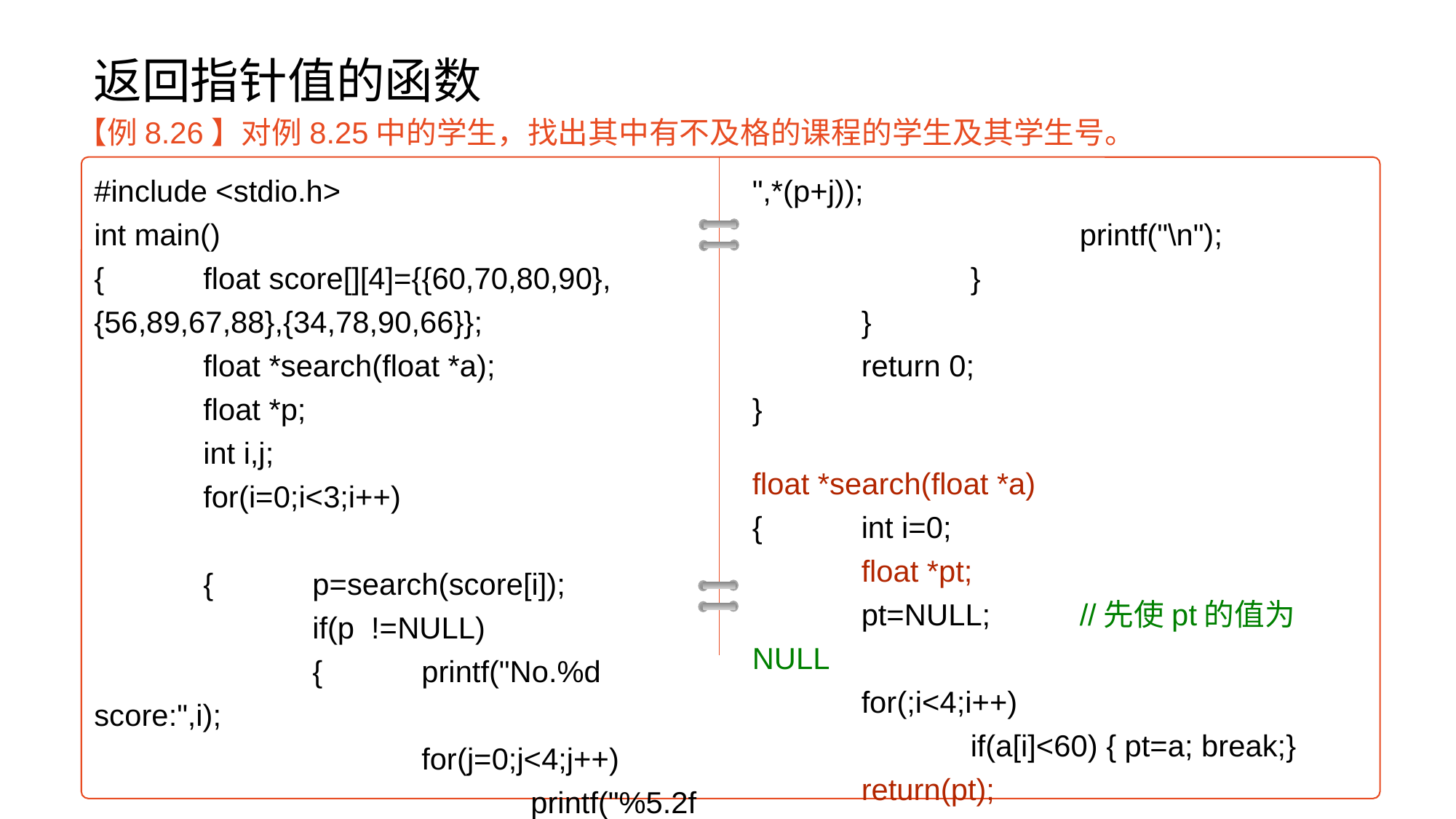

# 返回指针值的函数
【例8.26】对例8.25中的学生，找出其中有不及格的课程的学生及其学生号。
#include <stdio.h>
int main()
{	float score[][4]={{60,70,80,90},{56,89,67,88},{34,78,90,66}};
	float *search(float *a);
	float *p;
	int i,j;
	for(i=0;i<3;i++)
	{	p=search(score[i]);
		if(p  !=NULL)
		{	printf("No.%d score:",i);
	 		for(j=0;j<4;j++)
				printf("%5.2f  ",*(p+j));
	 		printf("\n");
		}
	}
	return 0;
}

float *search(float *a)
{	int i=0;
	float *pt;
	pt=NULL;	//先使pt的值为NULL
	for(;i<4;i++)
		if(a[i]<60) { pt=a; break;}
	return(pt);
}